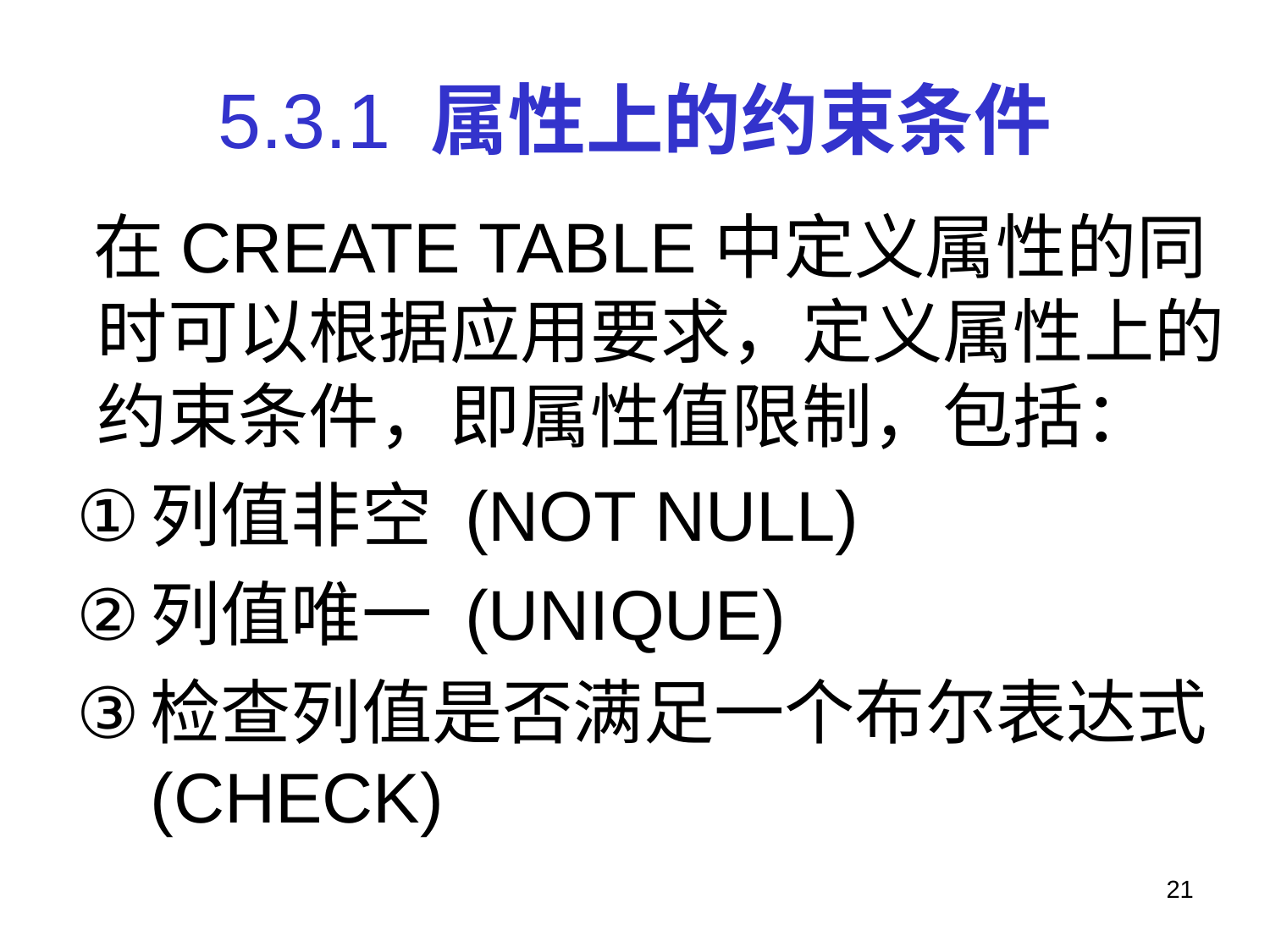

# 5.3.1 属性上的约束条件
    在CREATE TABLE中定义属性的同时可以根据应用要求，定义属性上的约束条件，即属性值限制，包括：
列值非空 (NOT NULL)
列值唯一 (UNIQUE)
检查列值是否满足一个布尔表达式(CHECK)

21